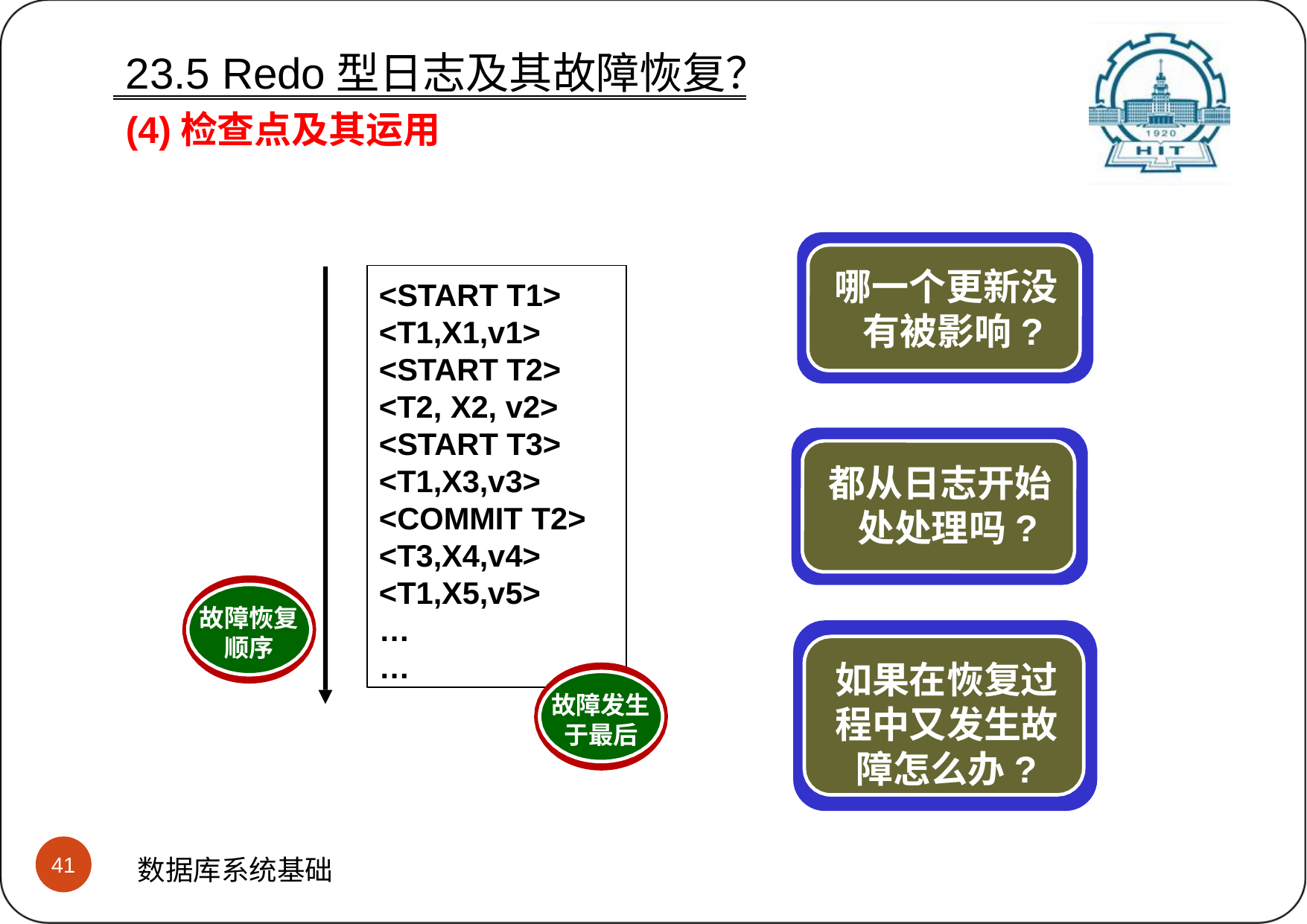

# 23.5 Redo型日志及其故障恢复？ (4)检查点及其运用

哪一个更新没 有被影响?

<START T1>
<T1,X1,v1>
<START T2>
<T2, X2, v2>
<START T3>
<T1,X3,v3>
<COMMIT T2>
<T3,X4,v4>
<T1,X5,v5>
…
…

都从日志开始 处处理吗?

故障恢复 顺序

如果在恢复过 程中又发生故 障怎么办?

故障发生 于最后